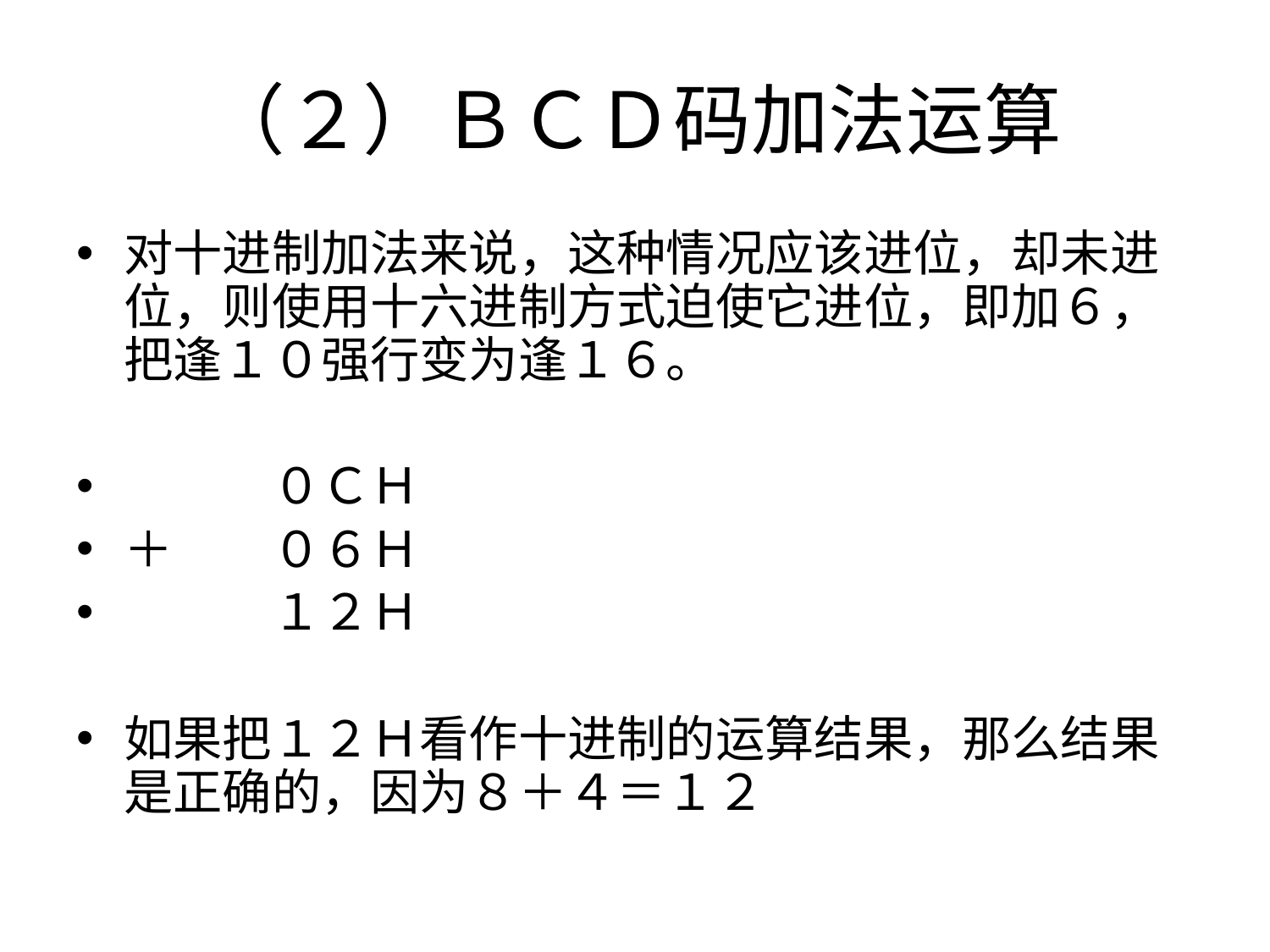

# （２）ＢＣＤ码加法运算
对十进制加法来说，这种情况应该进位，却未进位，则使用十六进制方式迫使它进位，即加６，把逢１０强行变为逢１６。

　　　０ＣＨ
＋　　０６Ｈ
　　　１２Ｈ

如果把１２Ｈ看作十进制的运算结果，那么结果是正确的，因为８＋４＝１２